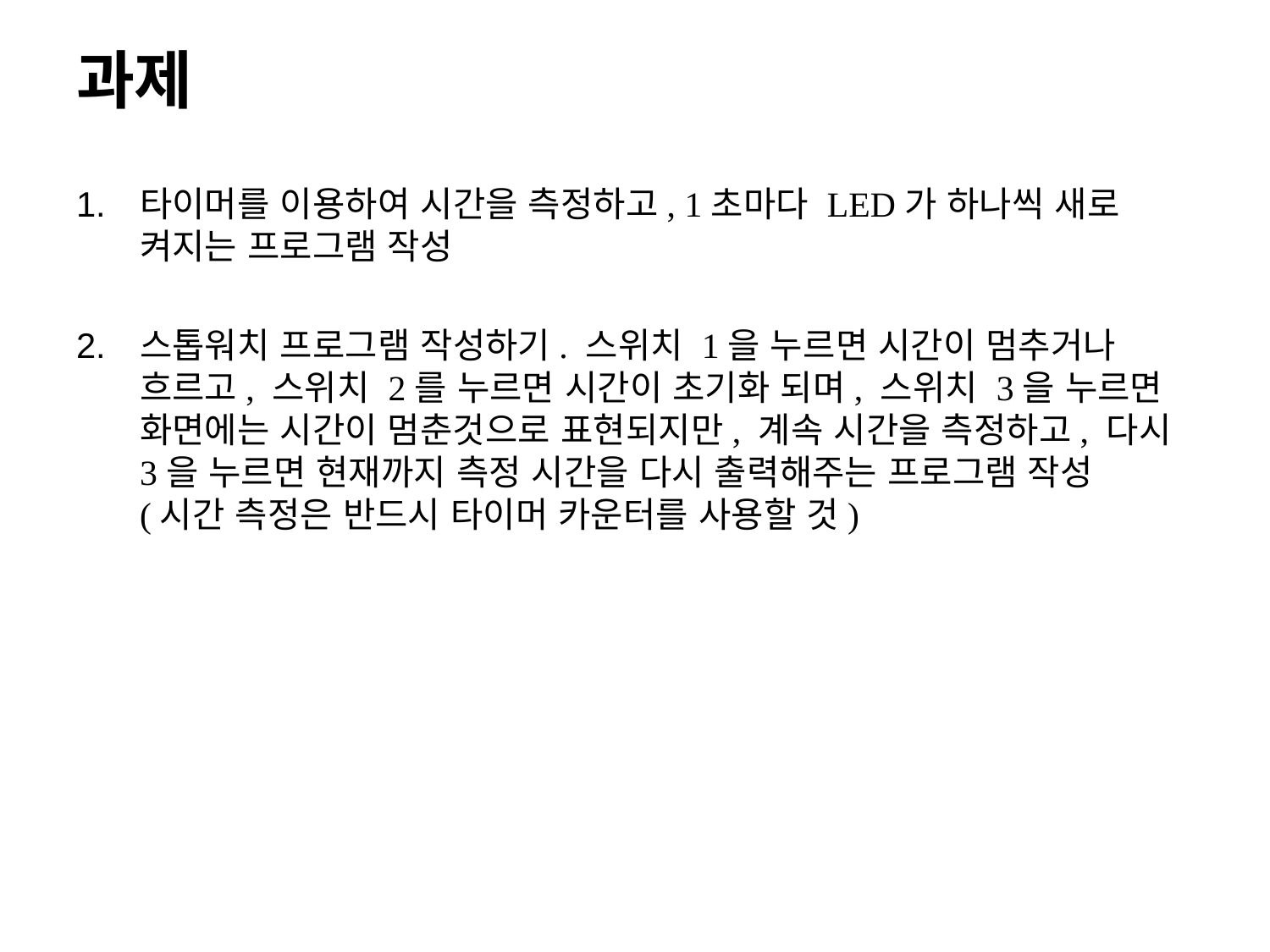

# 과제
타이머를 이용하여 시간을 측정하고, 1초마다 LED가 하나씩 새로 켜지는 프로그램 작성

스톱워치 프로그램 작성하기. 스위치 1을 누르면 시간이 멈추거나 흐르고, 스위치 2를 누르면 시간이 초기화 되며, 스위치 3을 누르면 화면에는 시간이 멈춘것으로 표현되지만, 계속 시간을 측정하고, 다시 3을 누르면 현재까지 측정 시간을 다시 출력해주는 프로그램 작성
(시간 측정은 반드시 타이머 카운터를 사용할 것)